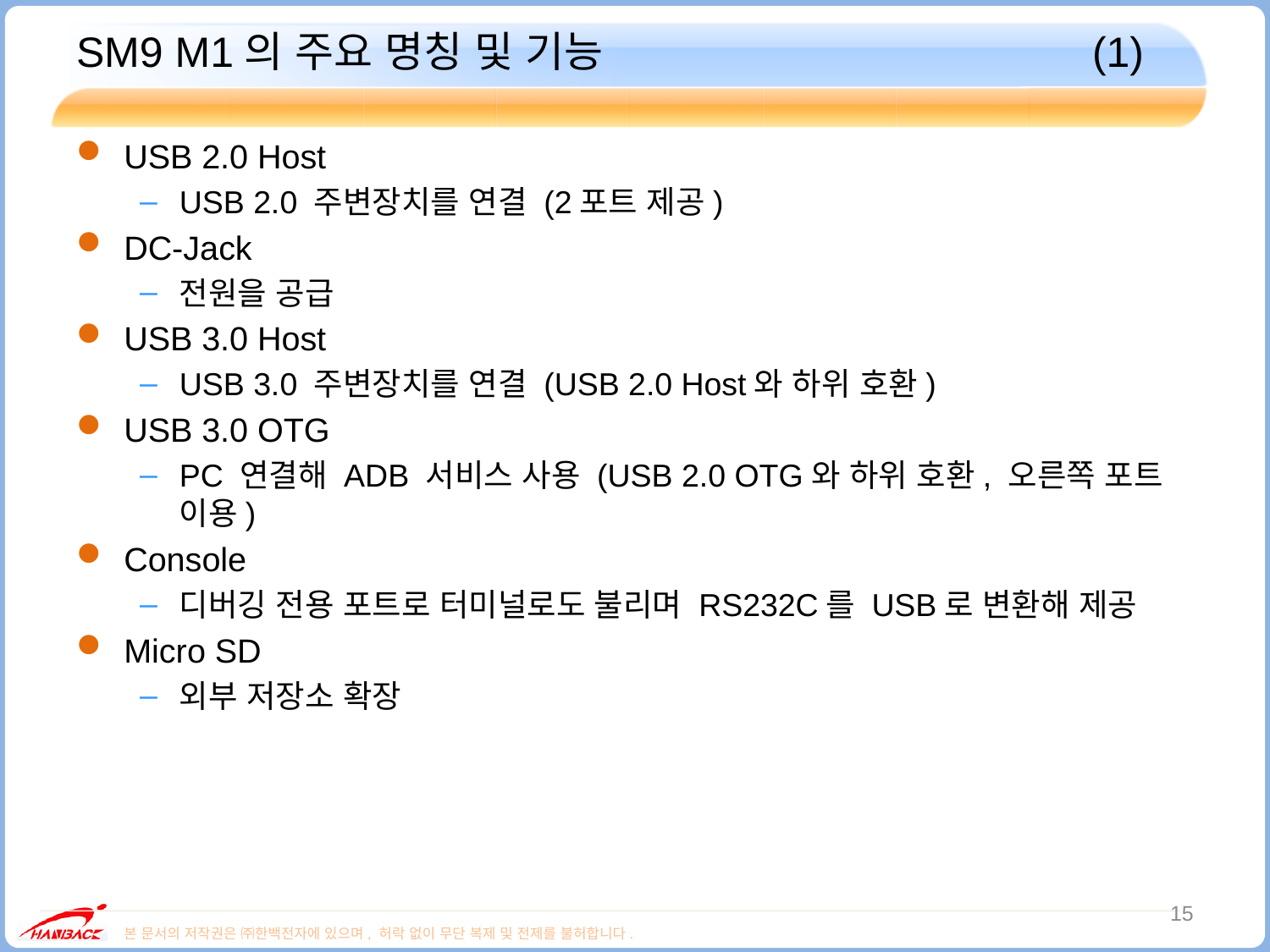

# SM9 M1의 주요 명칭 및 기능				(1)
USB 2.0 Host
USB 2.0 주변장치를 연결 (2포트 제공)
DC-Jack
전원을 공급
USB 3.0 Host
USB 3.0 주변장치를 연결 (USB 2.0 Host와 하위 호환)
USB 3.0 OTG
PC 연결해 ADB 서비스 사용 (USB 2.0 OTG와 하위 호환, 오른쪽 포트 이용)
Console
디버깅 전용 포트로 터미널로도 불리며 RS232C를 USB로 변환해 제공
Micro SD
외부 저장소 확장

15